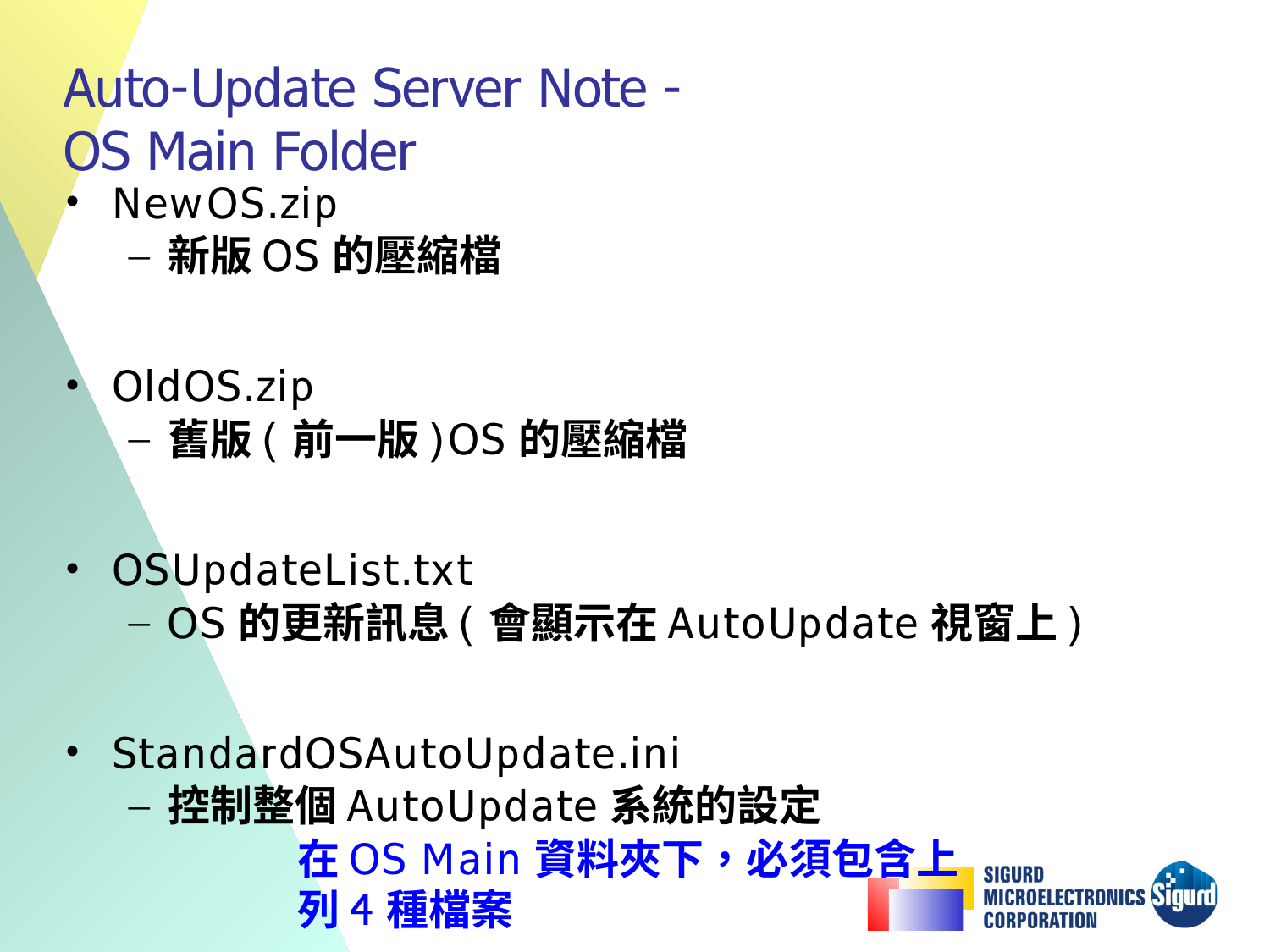

# Auto-Update Server Note - OS Main Folder
NewOS.zip
新版OS的壓縮檔

OldOS.zip
舊版(前一版)OS的壓縮檔

OSUpdateList.txt
OS的更新訊息(會顯示在AutoUpdate視窗上)

StandardOSAutoUpdate.ini
控制整個AutoUpdate系統的設定
在OS Main資料夾下，必須包含上列4種檔案